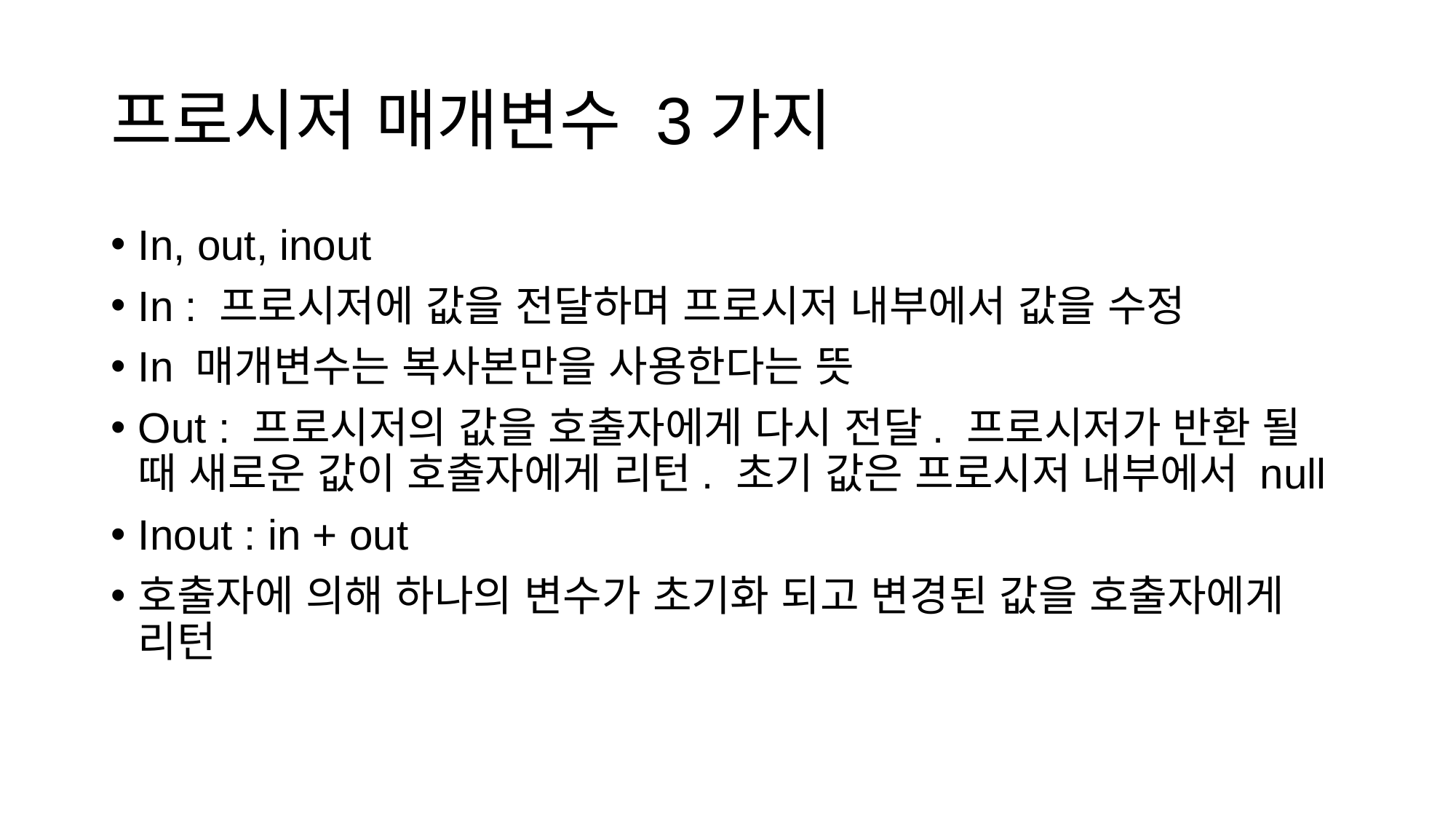

# 프로시저 매개변수 3가지
In, out, inout
In : 프로시저에 값을 전달하며 프로시저 내부에서 값을 수정
In 매개변수는 복사본만을 사용한다는 뜻
Out : 프로시저의 값을 호출자에게 다시 전달. 프로시저가 반환 될 때 새로운 값이 호출자에게 리턴. 초기 값은 프로시저 내부에서 null
Inout : in + out
호출자에 의해 하나의 변수가 초기화 되고 변경된 값을 호출자에게 리턴